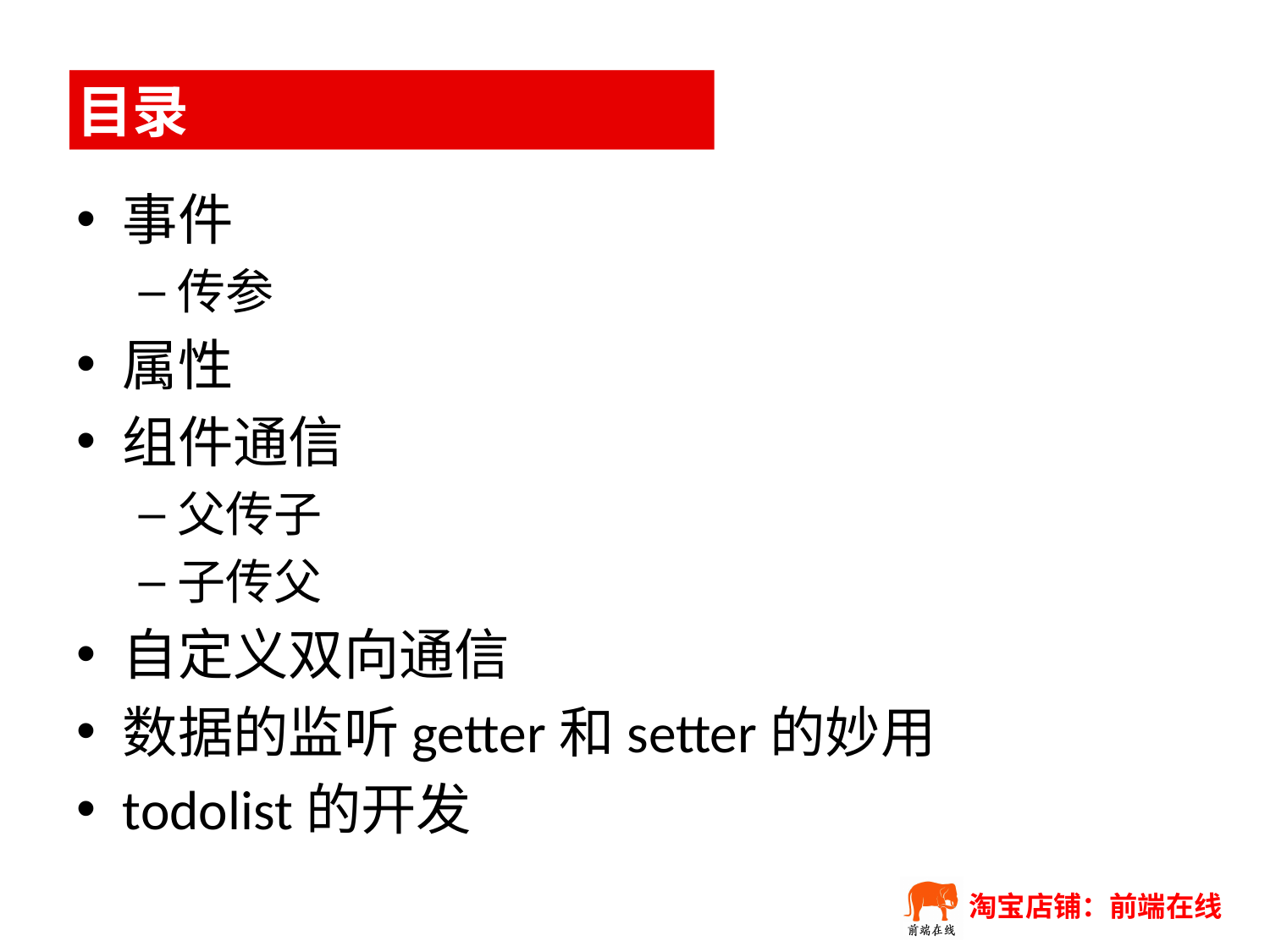

# 目录
事件
传参
属性
组件通信
父传子
子传父
自定义双向通信
数据的监听getter和setter的妙用
todolist的开发